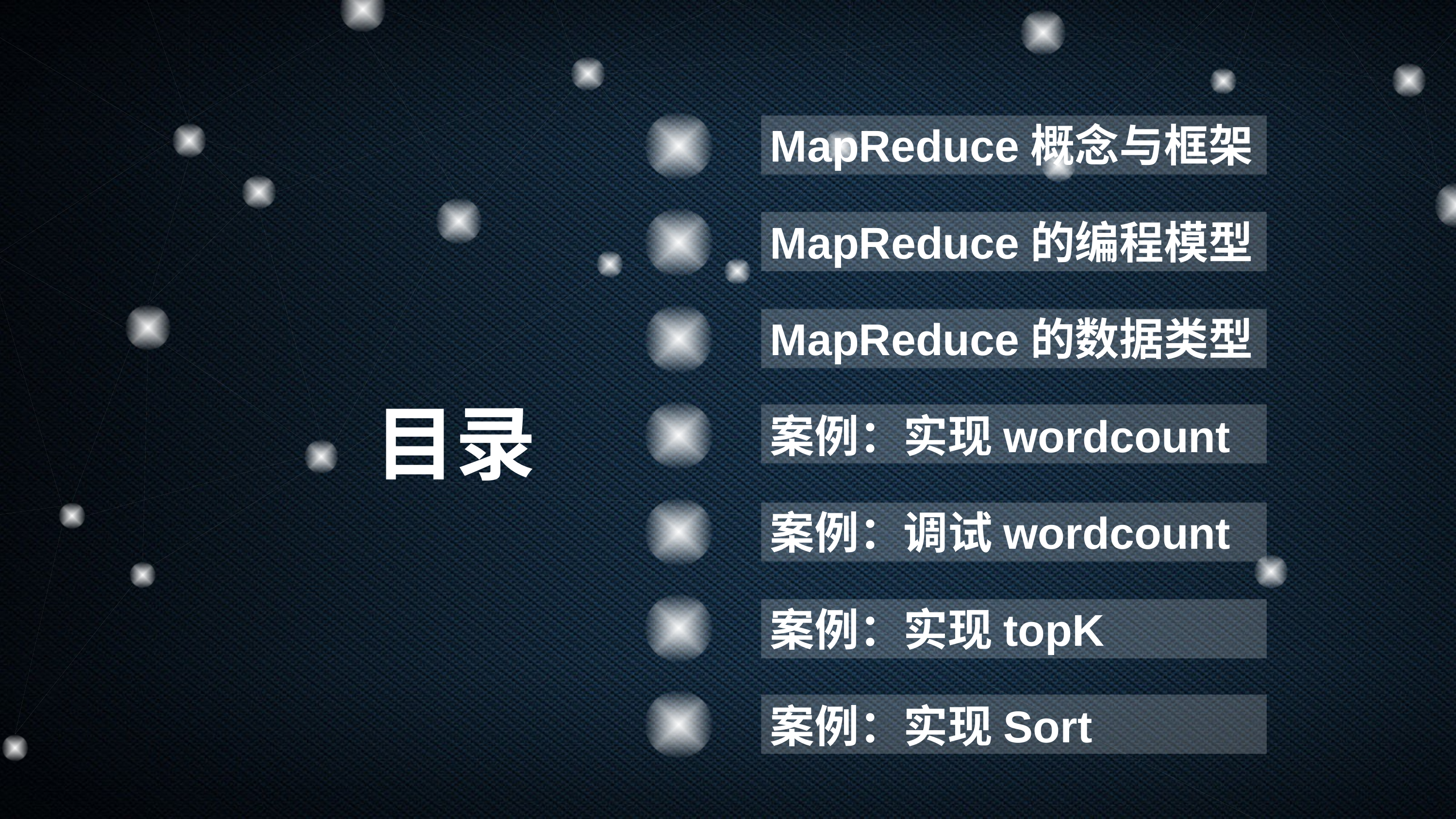

MapReduce概念与框架

MapReduce的编程模型

MapReduce的数据类型

目录

案例：实现wordcount

案例：调试wordcount

案例：实现topK

案例：实现Sort